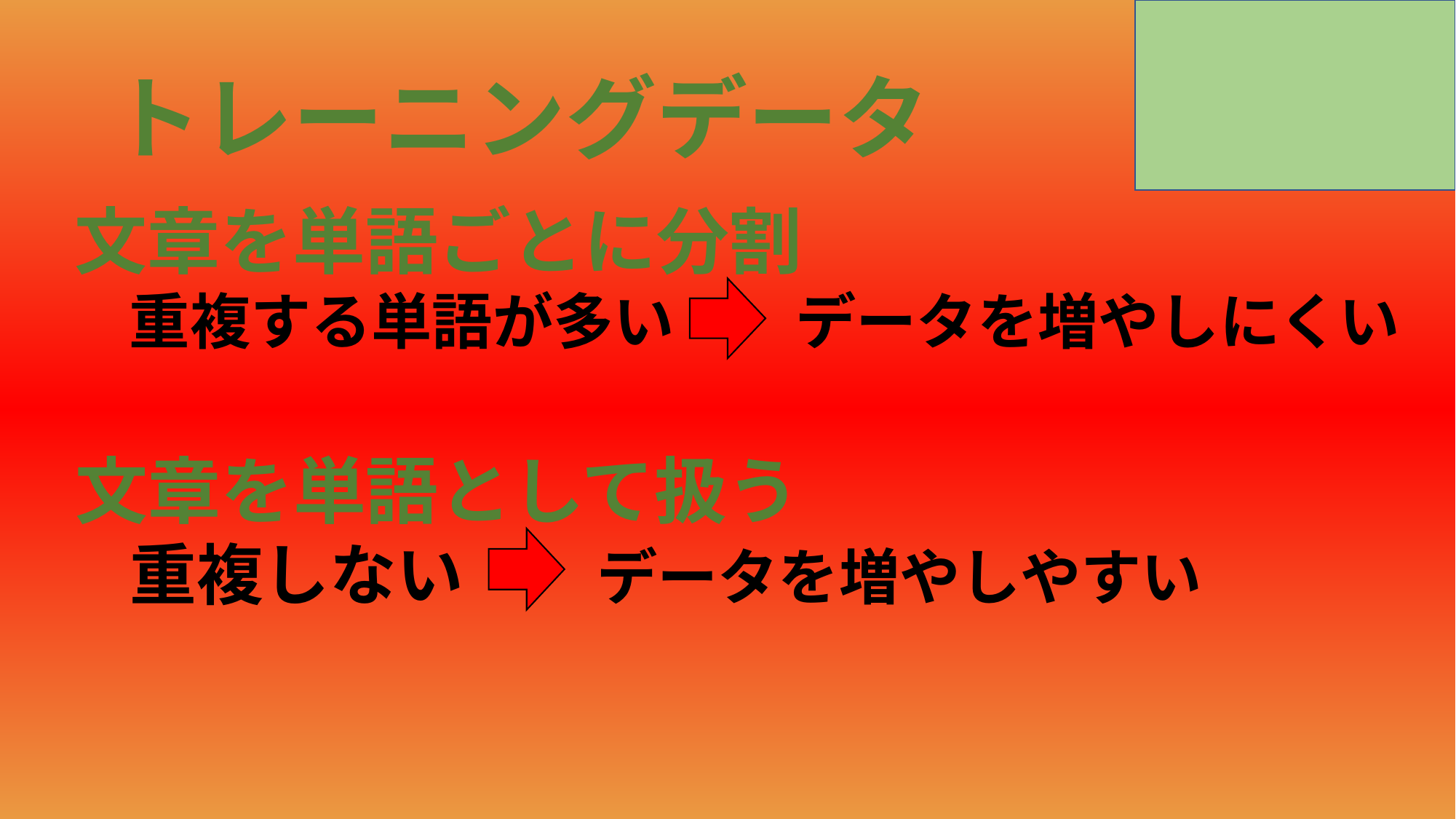

# トレーニングデータ
文章を単語ごとに分割
重複する単語が多い　　データを増やしにくい

文章を単語として扱う
重複しない　　データを増やしやすい